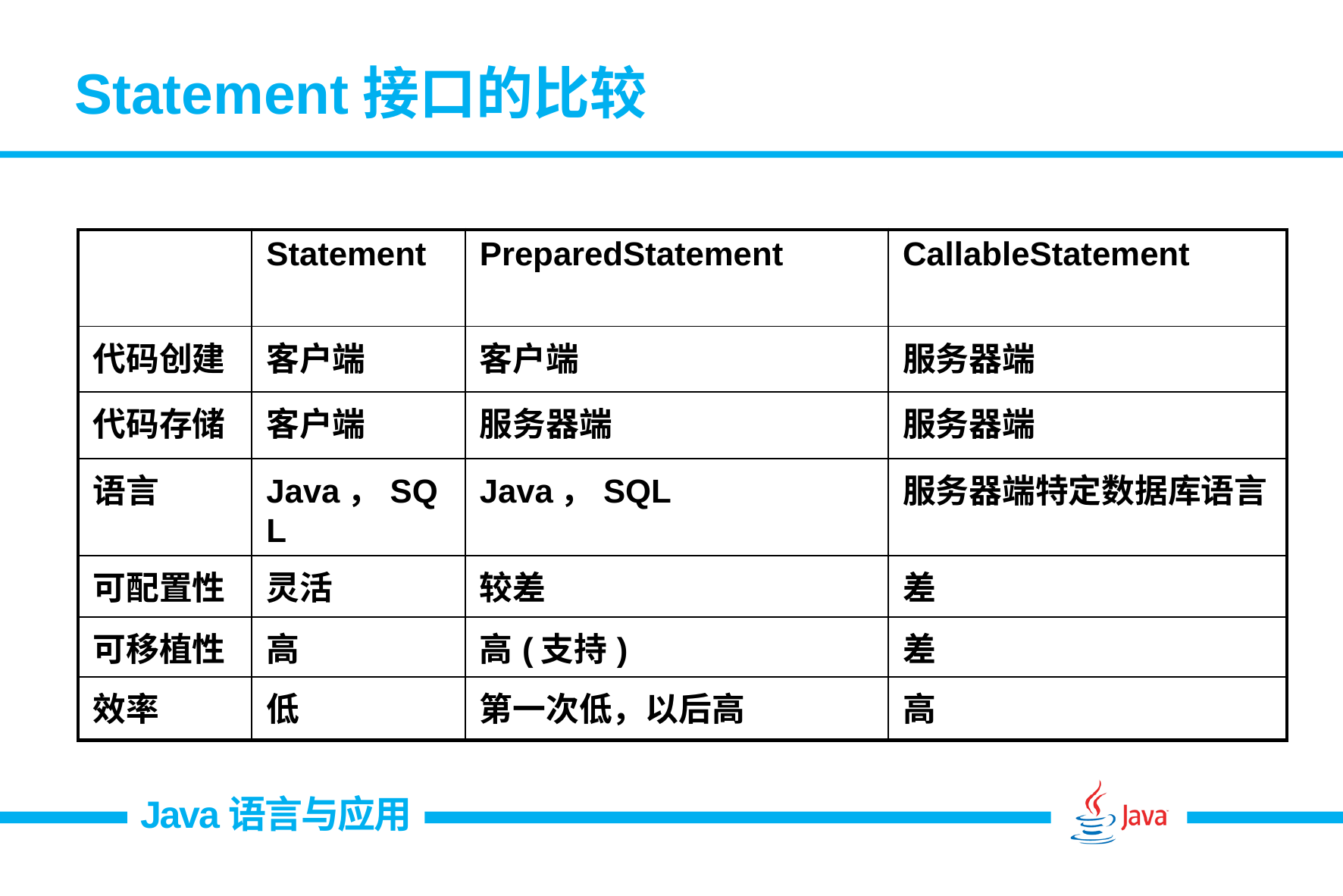

# Statement接口的比较
|  | Statement | PreparedStatement | CallableStatement |
| --- | --- | --- | --- |
| 代码创建 | 客户端 | 客户端 | 服务器端 |
| 代码存储 | 客户端 | 服务器端 | 服务器端 |
| 语言 | Java，SQL | Java，SQL | 服务器端特定数据库语言 |
| 可配置性 | 灵活 | 较差 | 差 |
| 可移植性 | 高 | 高(支持) | 差 |
| 效率 | 低 | 第一次低，以后高 | 高 |